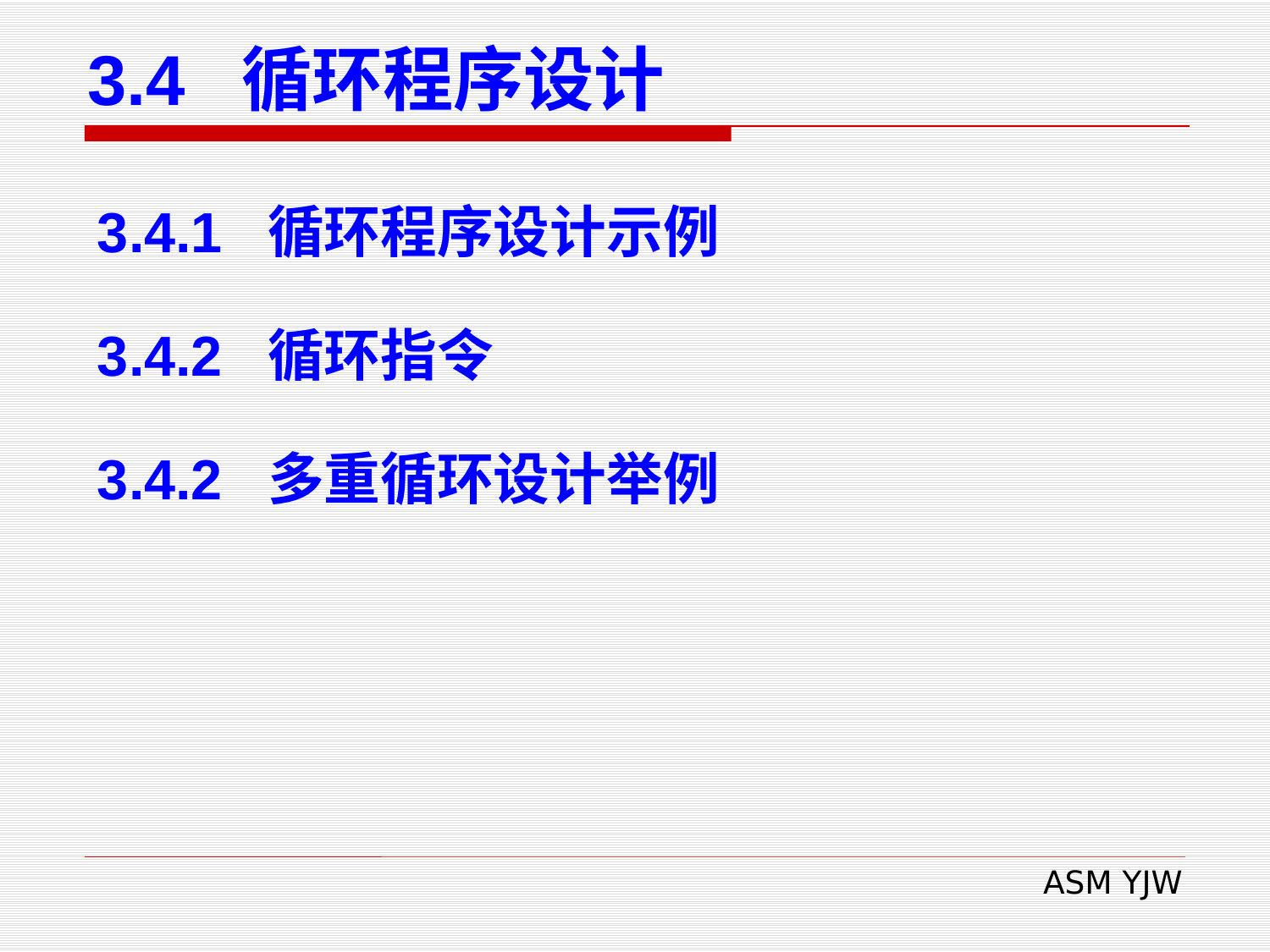

# 3.4  循环程序设计
3.4.1  循环程序设计示例
3.4.2  循环指令
3.4.2  多重循环设计举例